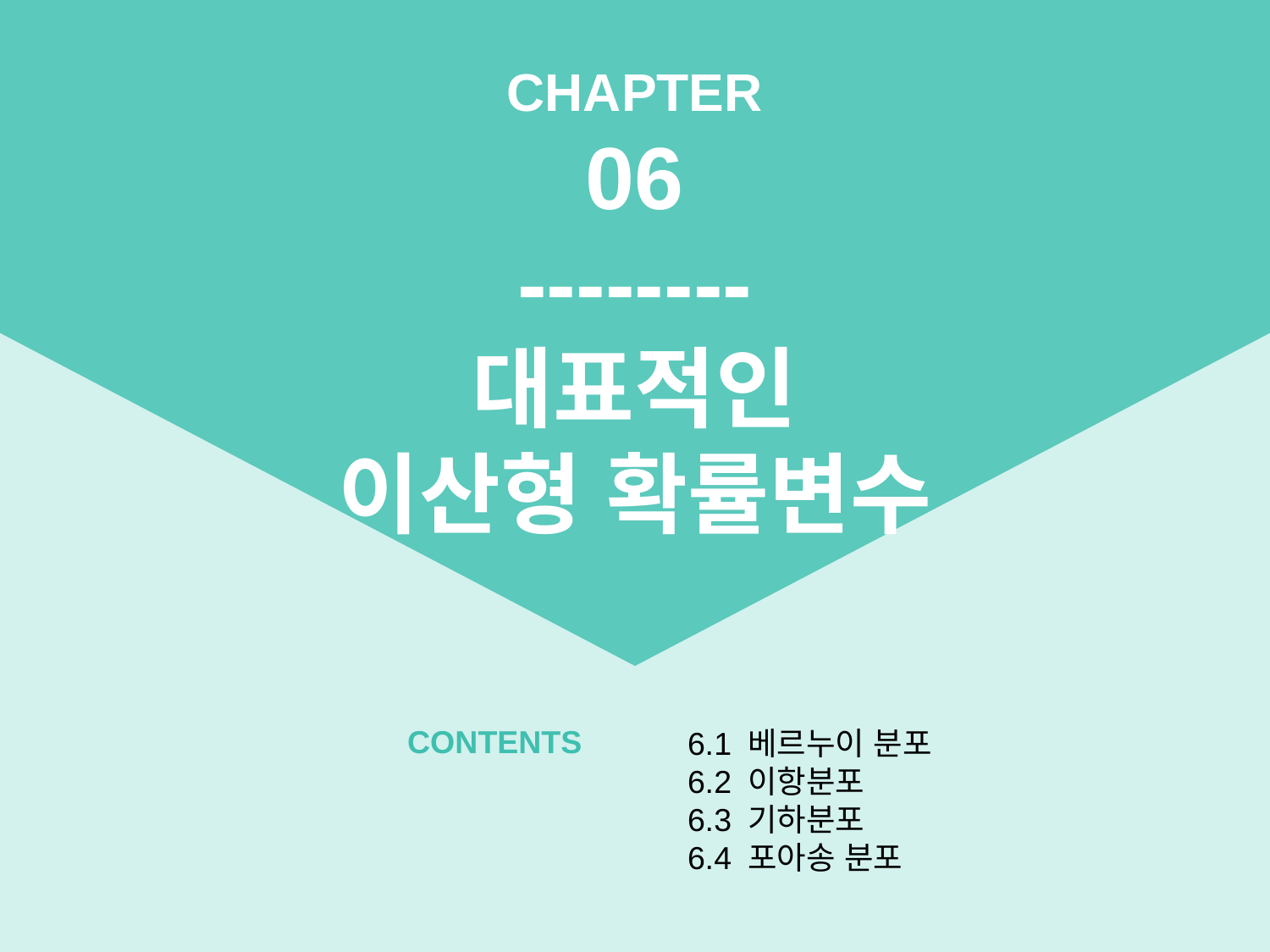

ㅊ
CHAPTER
06
--------
대표적인
이산형 확률변수
CONTENTS
6.1 베르누이 분포
6.2 이항분포
6.3 기하분포
6.4 포아송 분포